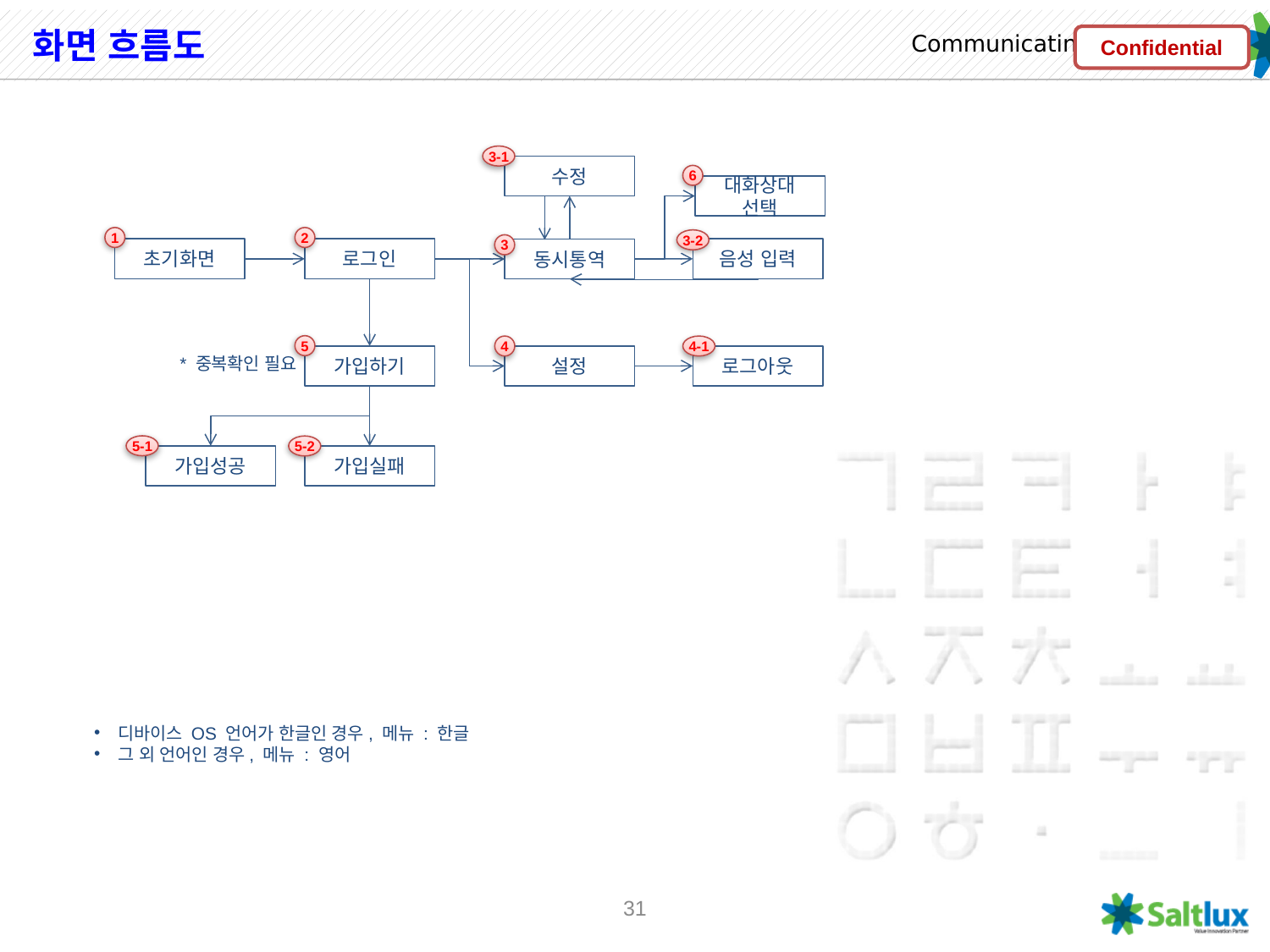

# 화면 흐름도
Confidential
3-1
수정
6
대화상대
선택
1
2
3-2
3
초기화면
로그인
음성 입력
동시통역
5
4
4-1
* 중복확인 필요
가입하기
설정
로그아웃
5-1
5-2
가입성공
가입실패
디바이스 OS 언어가 한글인 경우, 메뉴 : 한글
그 외 언어인 경우, 메뉴 : 영어
31